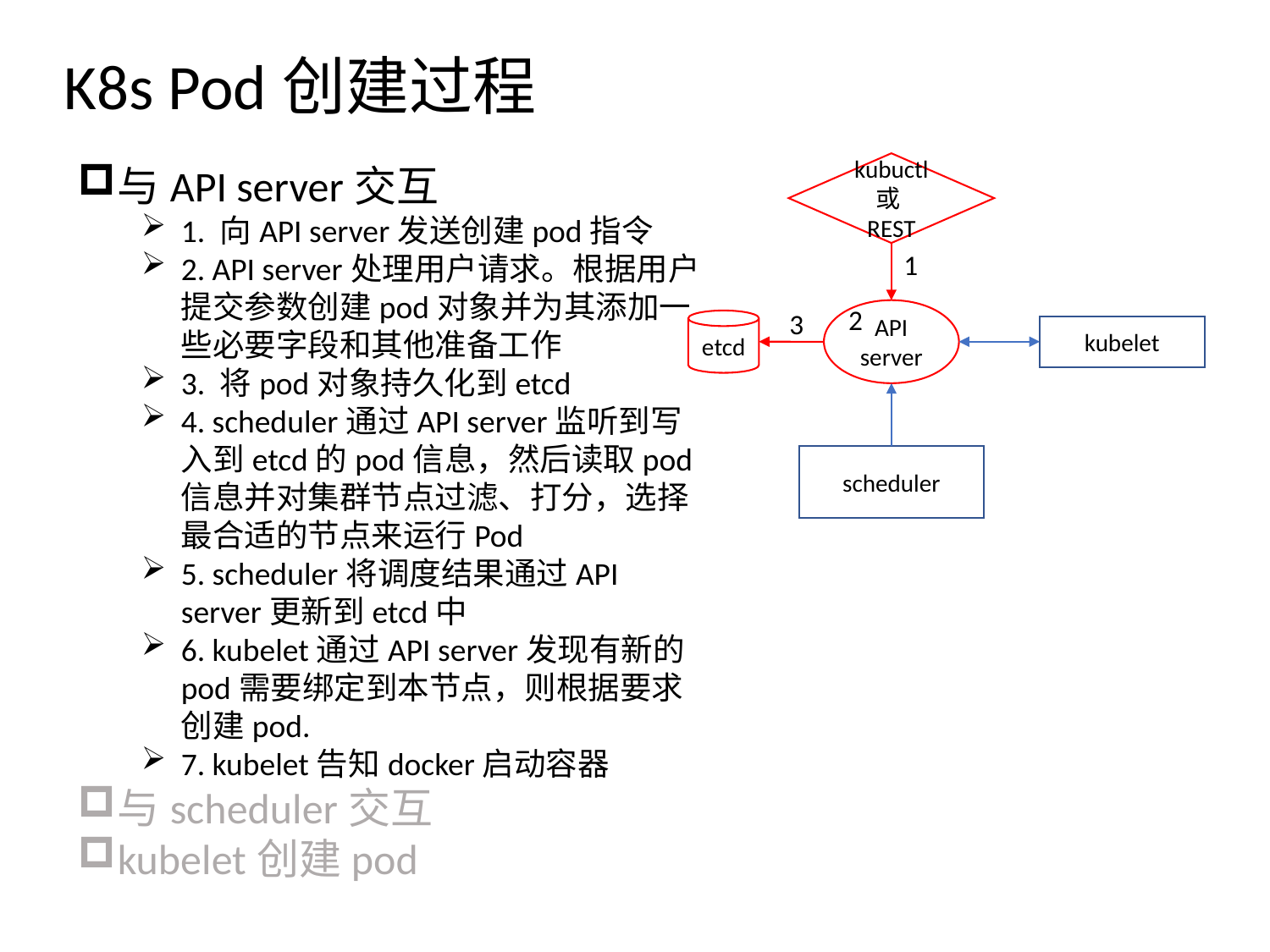

K8s Pod创建过程
与API server交互
1. 向API server发送创建pod指令
2. API server处理用户请求。根据用户提交参数创建pod对象并为其添加一些必要字段和其他准备工作
3. 将pod对象持久化到etcd
4. scheduler通过API server监听到写入到etcd的pod信息，然后读取pod信息并对集群节点过滤、打分，选择最合适的节点来运行Pod
5. scheduler将调度结果通过API server更新到etcd中
6. kubelet通过API server发现有新的pod需要绑定到本节点，则根据要求创建pod.
7. kubelet告知docker启动容器
与scheduler交互
kubelet创建pod

kubuctl
或REST
1
2
API
server
3
etcd
kubelet
scheduler